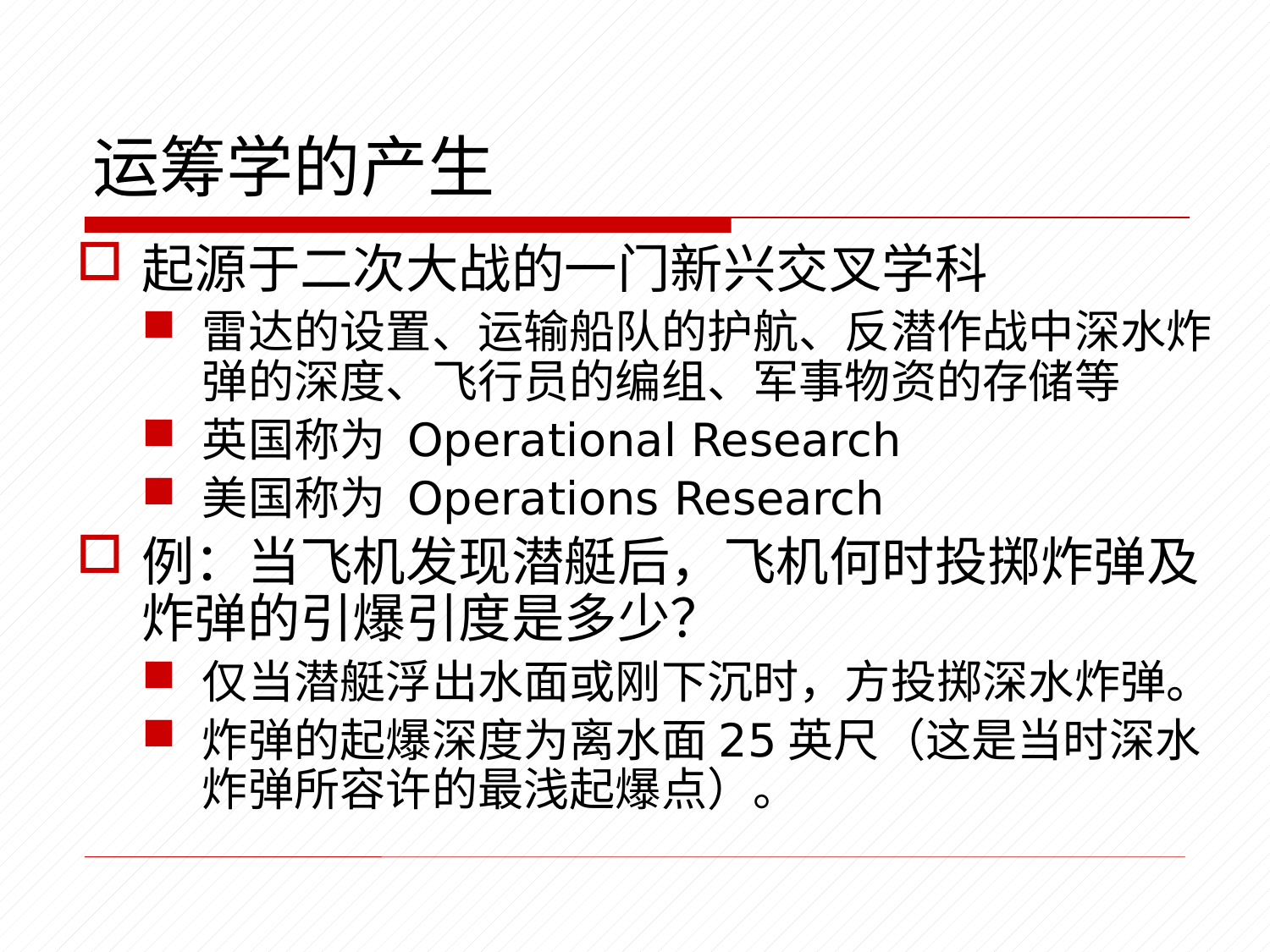

# 运筹学的产生
起源于二次大战的一门新兴交叉学科
雷达的设置、运输船队的护航、反潜作战中深水炸弹的深度、飞行员的编组、军事物资的存储等
英国称为 Operational Research
美国称为 Operations Research
例：当飞机发现潜艇后，飞机何时投掷炸弹及炸弹的引爆引度是多少？
仅当潜艇浮出水面或刚下沉时，方投掷深水炸弹。
炸弹的起爆深度为离水面25英尺（这是当时深水炸弹所容许的最浅起爆点）。